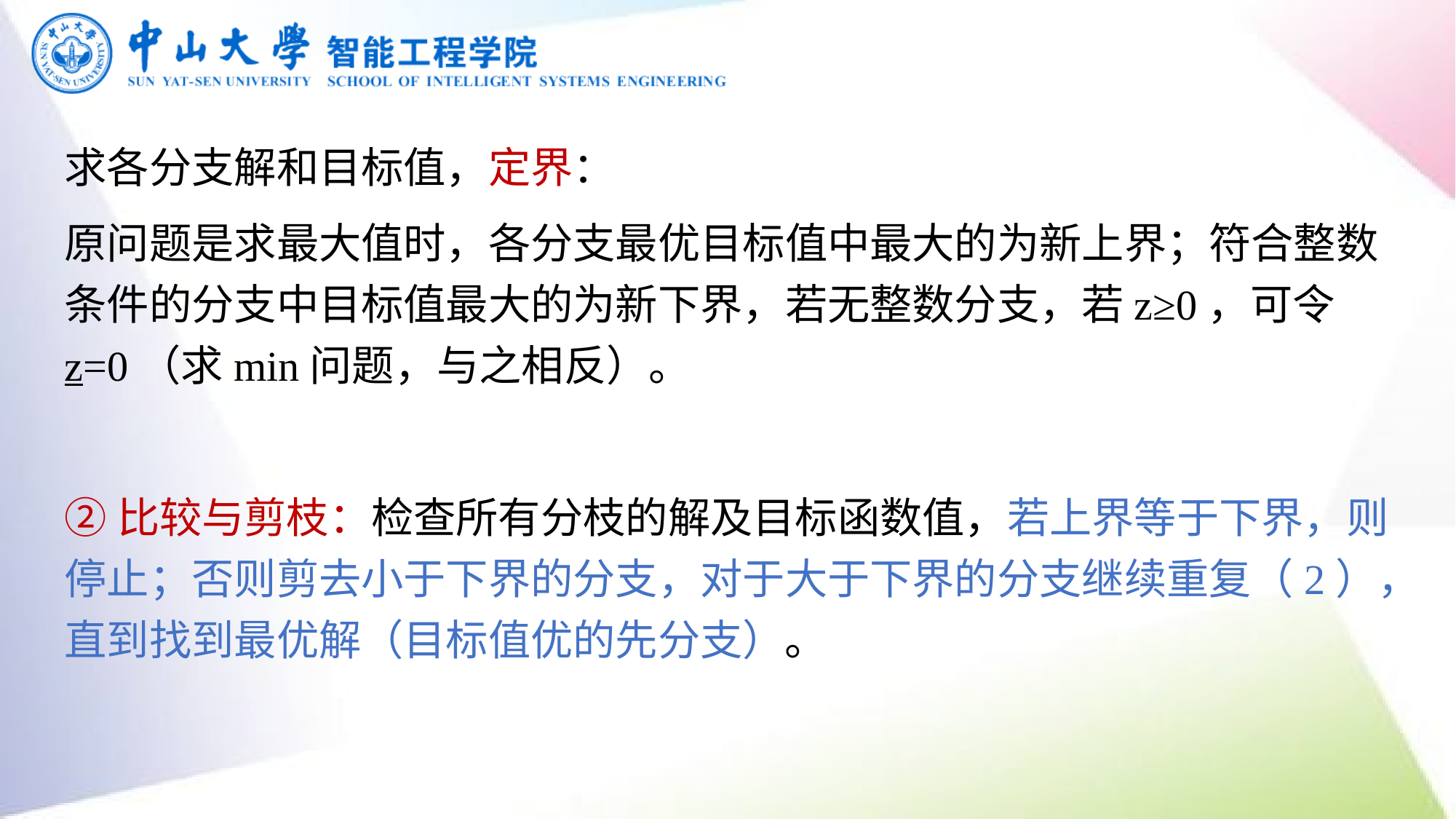

求各分支解和目标值，定界：
原问题是求最大值时，各分支最优目标值中最大的为新上界；符合整数条件的分支中目标值最大的为新下界，若无整数分支，若z≥0，可令z=0（求min问题，与之相反）。

②比较与剪枝：检查所有分枝的解及目标函数值，若上界等于下界，则停止；否则剪去小于下界的分支，对于大于下界的分支继续重复（2），直到找到最优解（目标值优的先分支）。